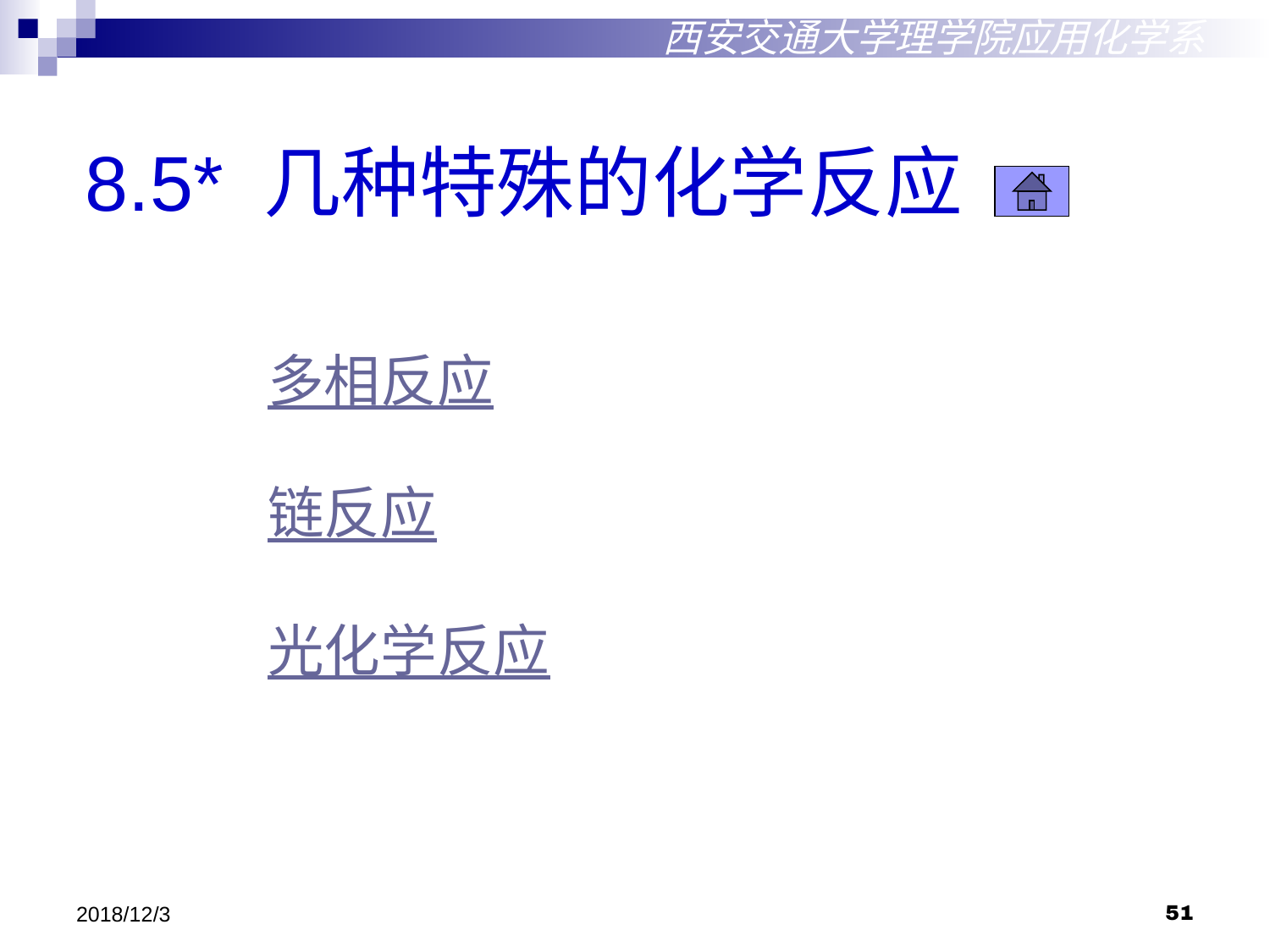

西安交通大学理学院应用化学系
8.5* 几种特殊的化学反应

多相反应

链反应

光化学反应
2018/12/3
51